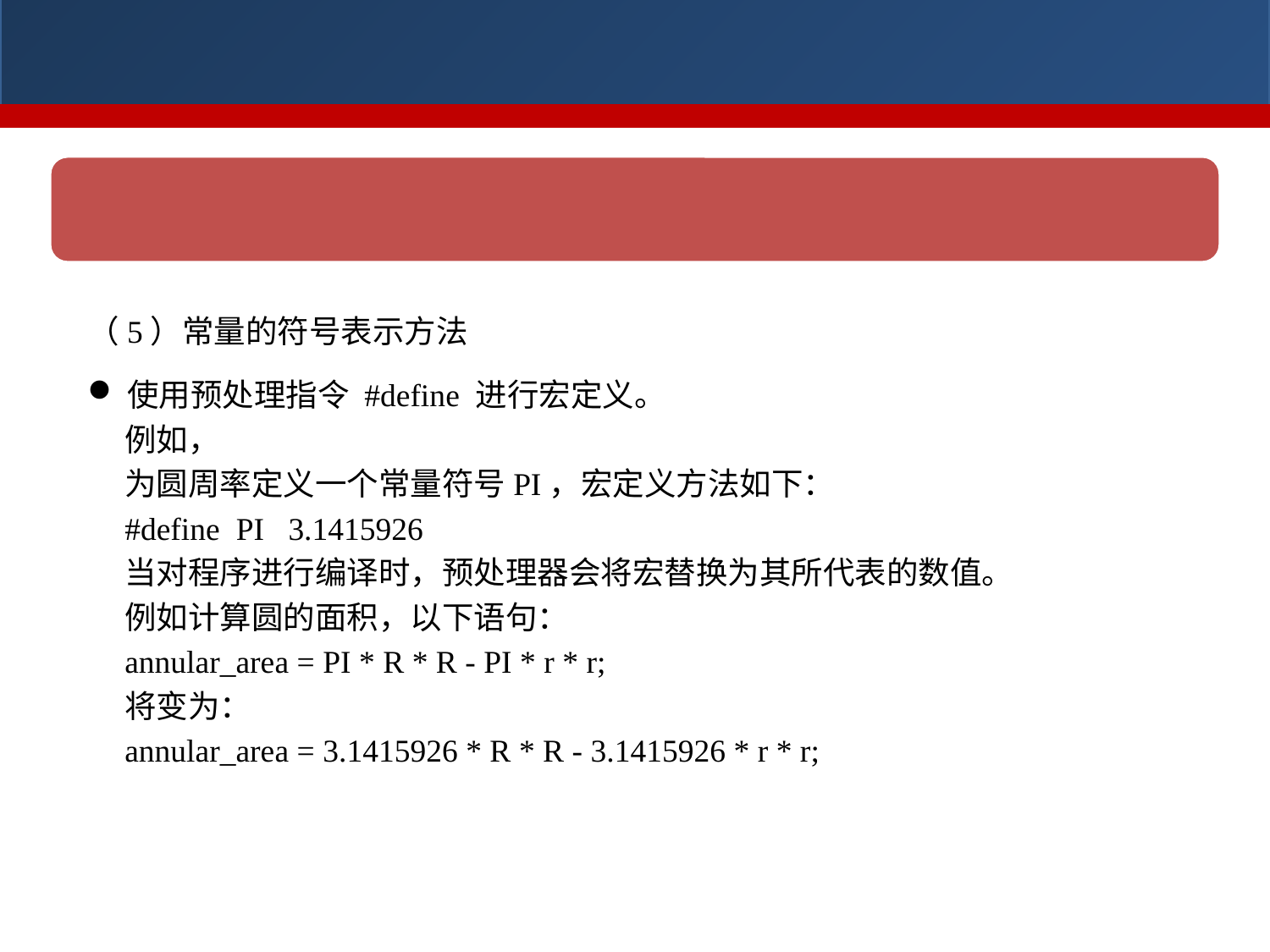

（5）常量的符号表示方法
使用预处理指令 #define 进行宏定义。
例如，
为圆周率定义一个常量符号PI，宏定义方法如下：
#define  PI   3.1415926
当对程序进行编译时，预处理器会将宏替换为其所代表的数值。
例如计算圆的面积，以下语句：
annular_area = PI * R * R - PI * r * r;
将变为：
annular_area = 3.1415926 * R * R - 3.1415926 * r * r;